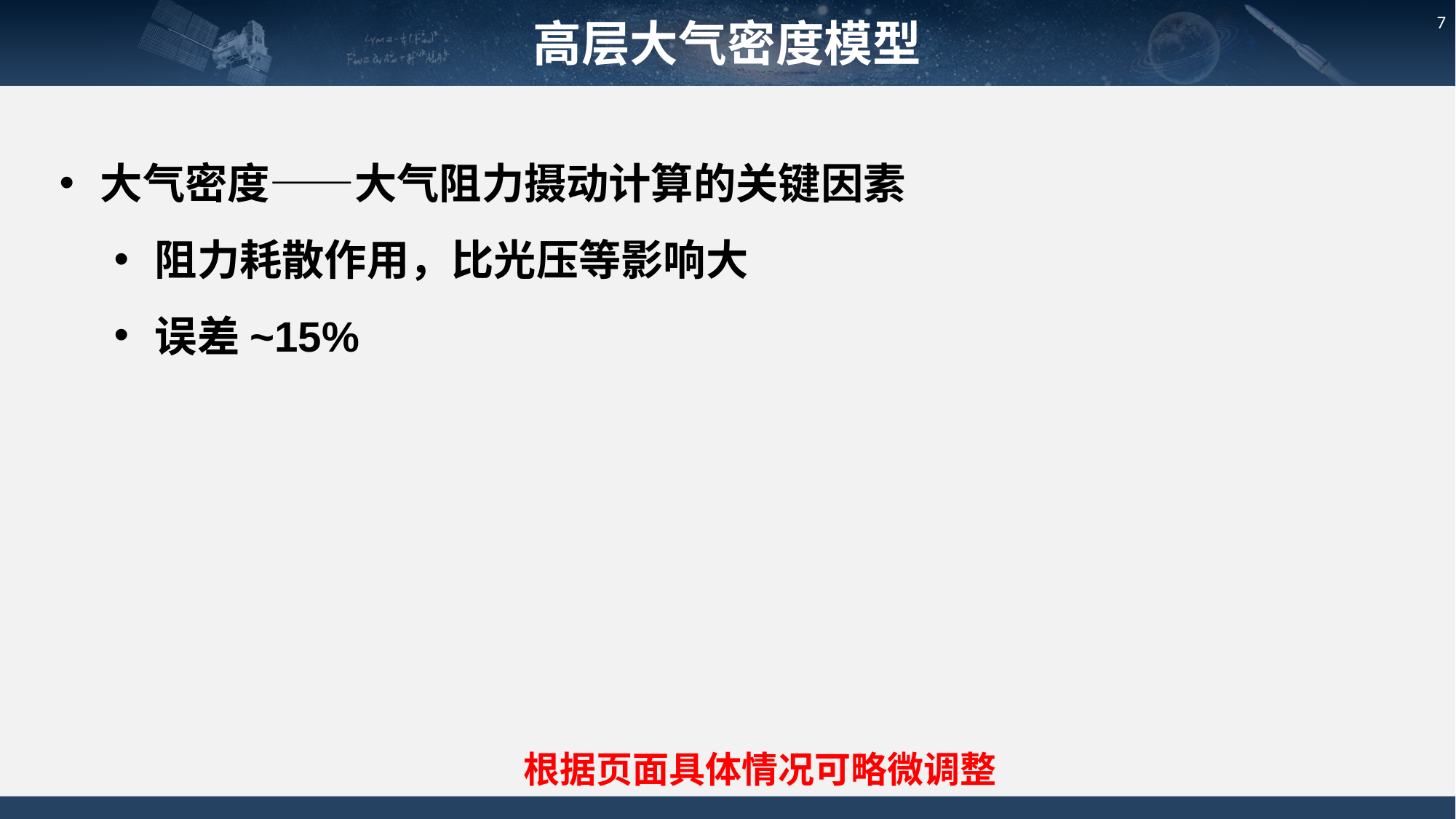

高层大气密度模型
7
大气密度——大气阻力摄动计算的关键因素
阻力耗散作用，比光压等影响大
误差~15%

根据页面具体情况可略微调整